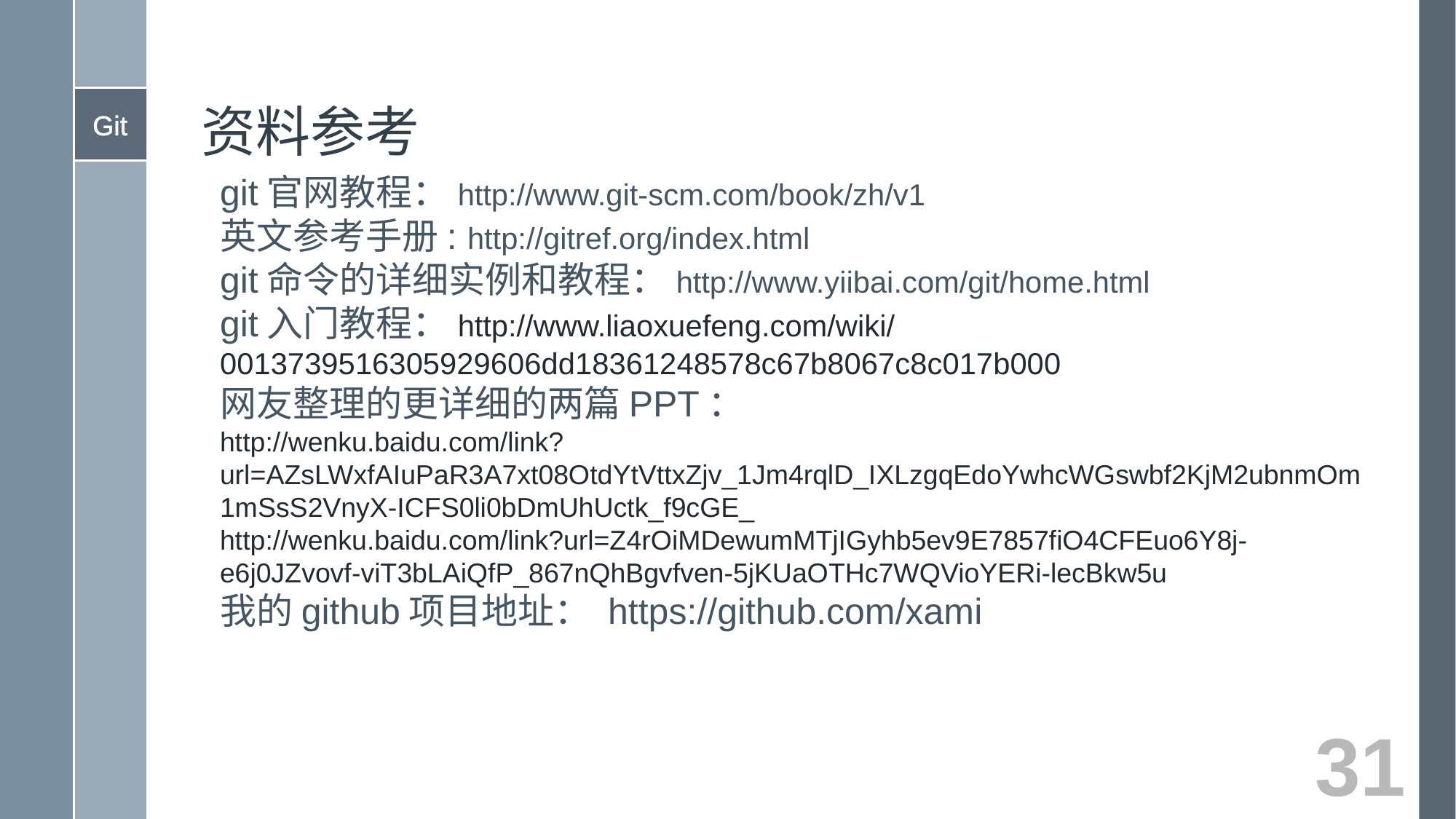

# 资料参考
git官网教程：http://www.git-scm.com/book/zh/v1
英文参考手册: http://gitref.org/index.html
git命令的详细实例和教程：http://www.yiibai.com/git/home.html
git入门教程：http://www.liaoxuefeng.com/wiki/0013739516305929606dd18361248578c67b8067c8c017b000
网友整理的更详细的两篇PPT：
http://wenku.baidu.com/link?url=AZsLWxfAIuPaR3A7xt08OtdYtVttxZjv_1Jm4rqlD_IXLzgqEdoYwhcWGswbf2KjM2ubnmOm1mSsS2VnyX-ICFS0li0bDmUhUctk_f9cGE_
http://wenku.baidu.com/link?url=Z4rOiMDewumMTjIGyhb5ev9E7857fiO4CFEuo6Y8j-e6j0JZvovf-viT3bLAiQfP_867nQhBgvfven-5jKUaOTHc7WQVioYERi-lecBkw5u
我的github项目地址： https://github.com/xami
31